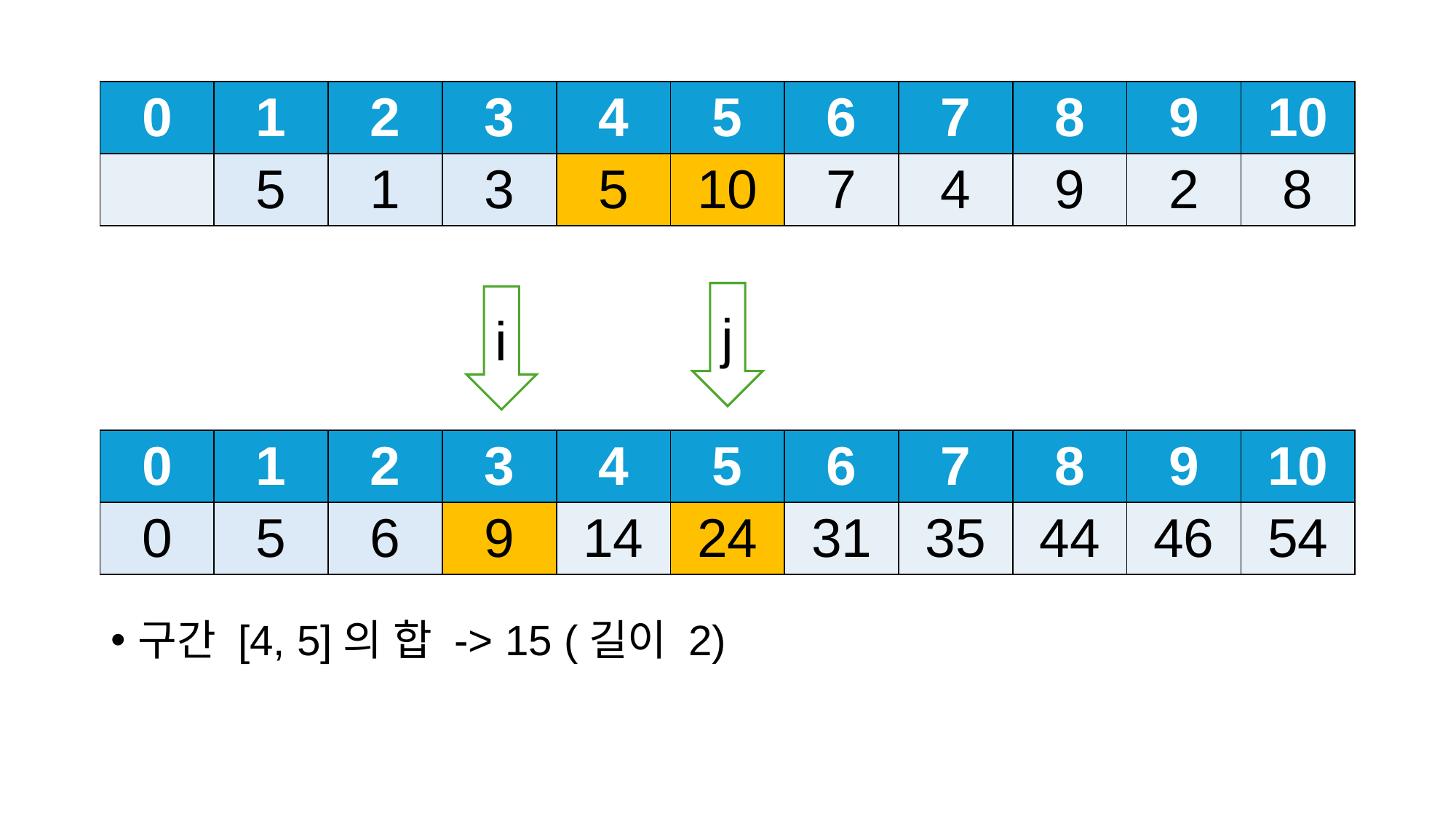

| 0 | 1 | 2 | 3 | 4 | 5 | 6 | 7 | 8 | 9 | 10 |
| --- | --- | --- | --- | --- | --- | --- | --- | --- | --- | --- |
|  | 5 | 1 | 3 | 5 | 10 | 7 | 4 | 9 | 2 | 8 |
j
i
| 0 | 1 | 2 | 3 | 4 | 5 | 6 | 7 | 8 | 9 | 10 |
| --- | --- | --- | --- | --- | --- | --- | --- | --- | --- | --- |
| 0 | 5 | 6 | 9 | 14 | 24 | 31 | 35 | 44 | 46 | 54 |
구간 [4, 5]의 합 -> 15 (길이 2)